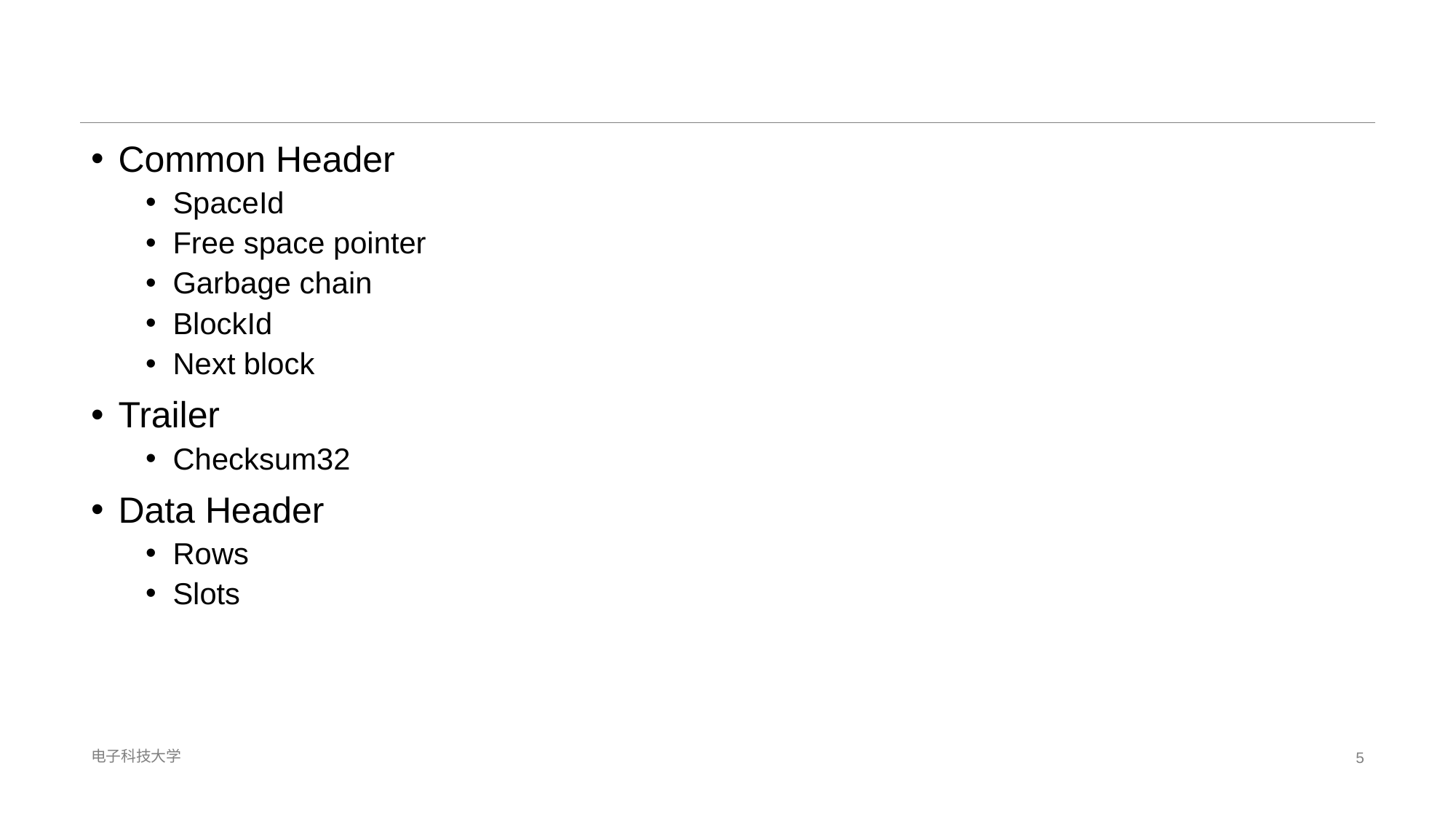

#
Common Header
SpaceId
Free space pointer
Garbage chain
BlockId
Next block
Trailer
Checksum32
Data Header
Rows
Slots

电子科技大学
5